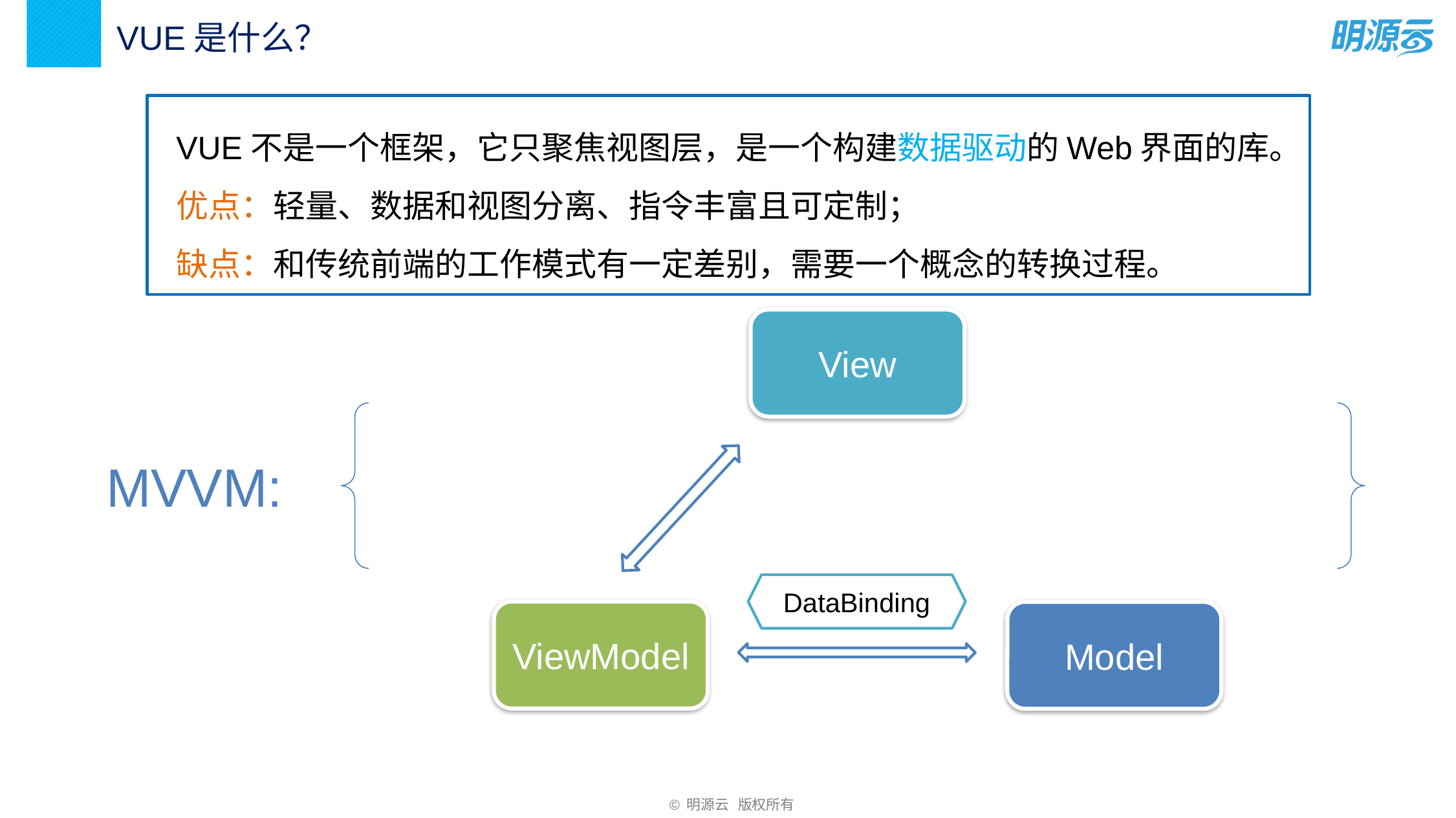

VUE是什么？

VUE不是一个框架，它只聚焦视图层，是一个构建数据驱动的Web界面的库。
优点：轻量、数据和视图分离、指令丰富且可定制；
缺点：和传统前端的工作模式有一定差别，需要一个概念的转换过程。
View

MVVM:

DataBinding
ViewModel
Model